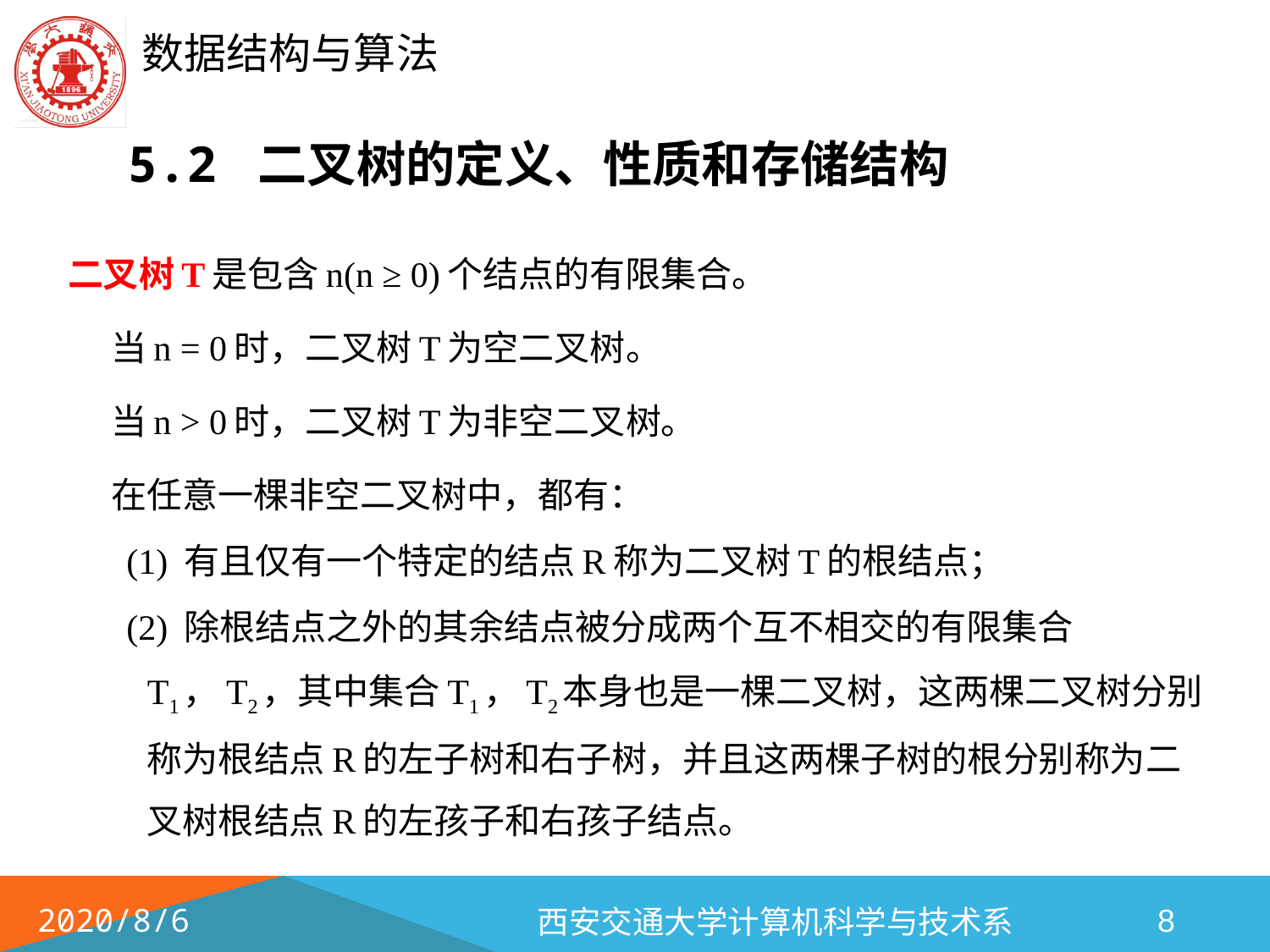

# 5.2 二叉树的定义、性质和存储结构
二叉树T是包含n(n ≥ 0)个结点的有限集合。
	当n = 0时，二叉树T为空二叉树。
	当n > 0时，二叉树T为非空二叉树。
	在任意一棵非空二叉树中，都有：
(1) 有且仅有一个特定的结点R称为二叉树T的根结点；
(2) 除根结点之外的其余结点被分成两个互不相交的有限集合T1，T2，其中集合T1，T2本身也是一棵二叉树，这两棵二叉树分别称为根结点R的左子树和右子树，并且这两棵子树的根分别称为二叉树根结点R的左孩子和右孩子结点。